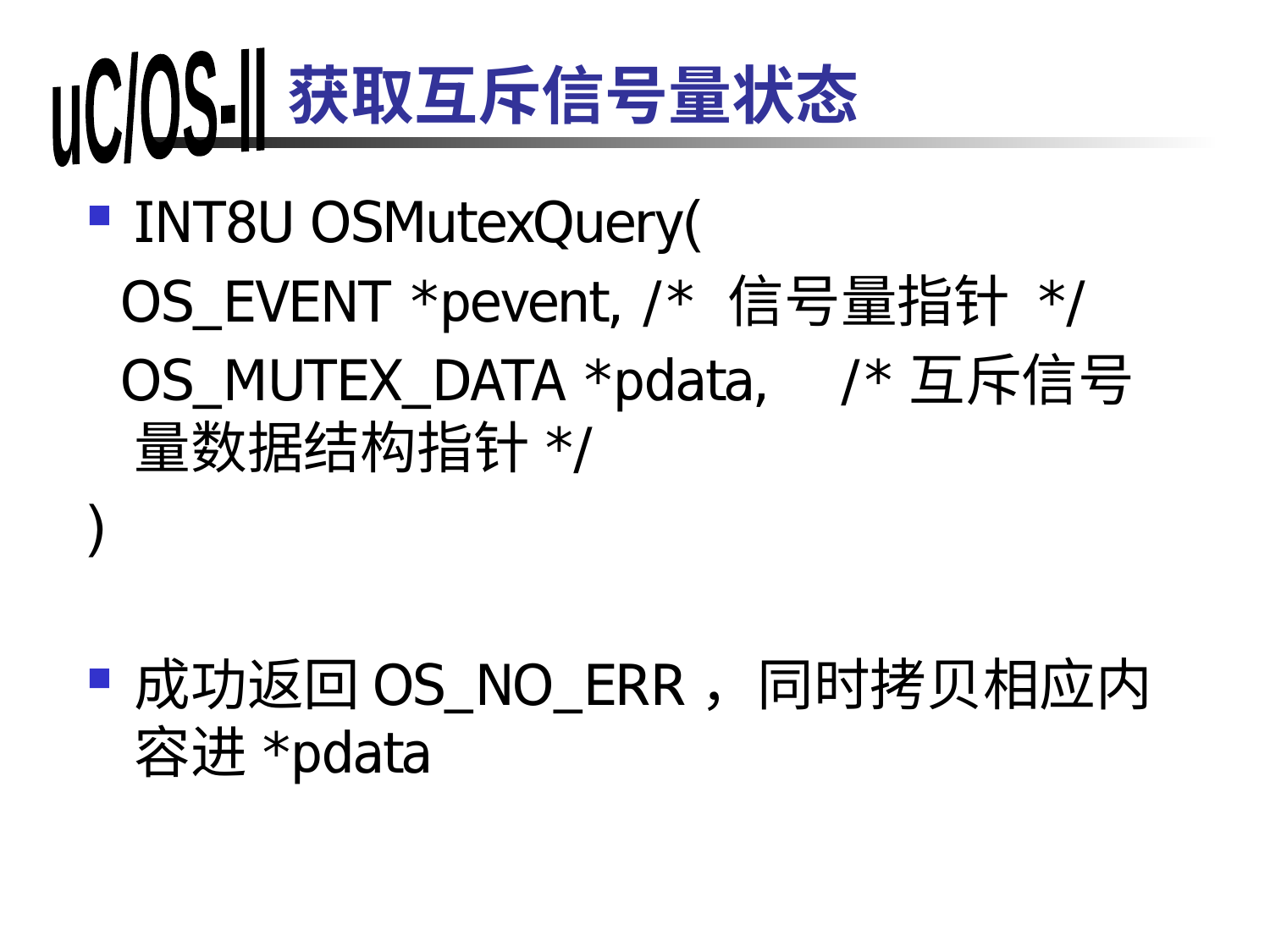

# 获取互斥信号量状态
INT8U OSMutexQuery(
  OS_EVENT *pevent, /* 信号量指针 */
  OS_MUTEX_DATA *pdata,    /*互斥信号量数据结构指针*/
)

成功返回OS_NO_ERR，同时拷贝相应内容进*pdata